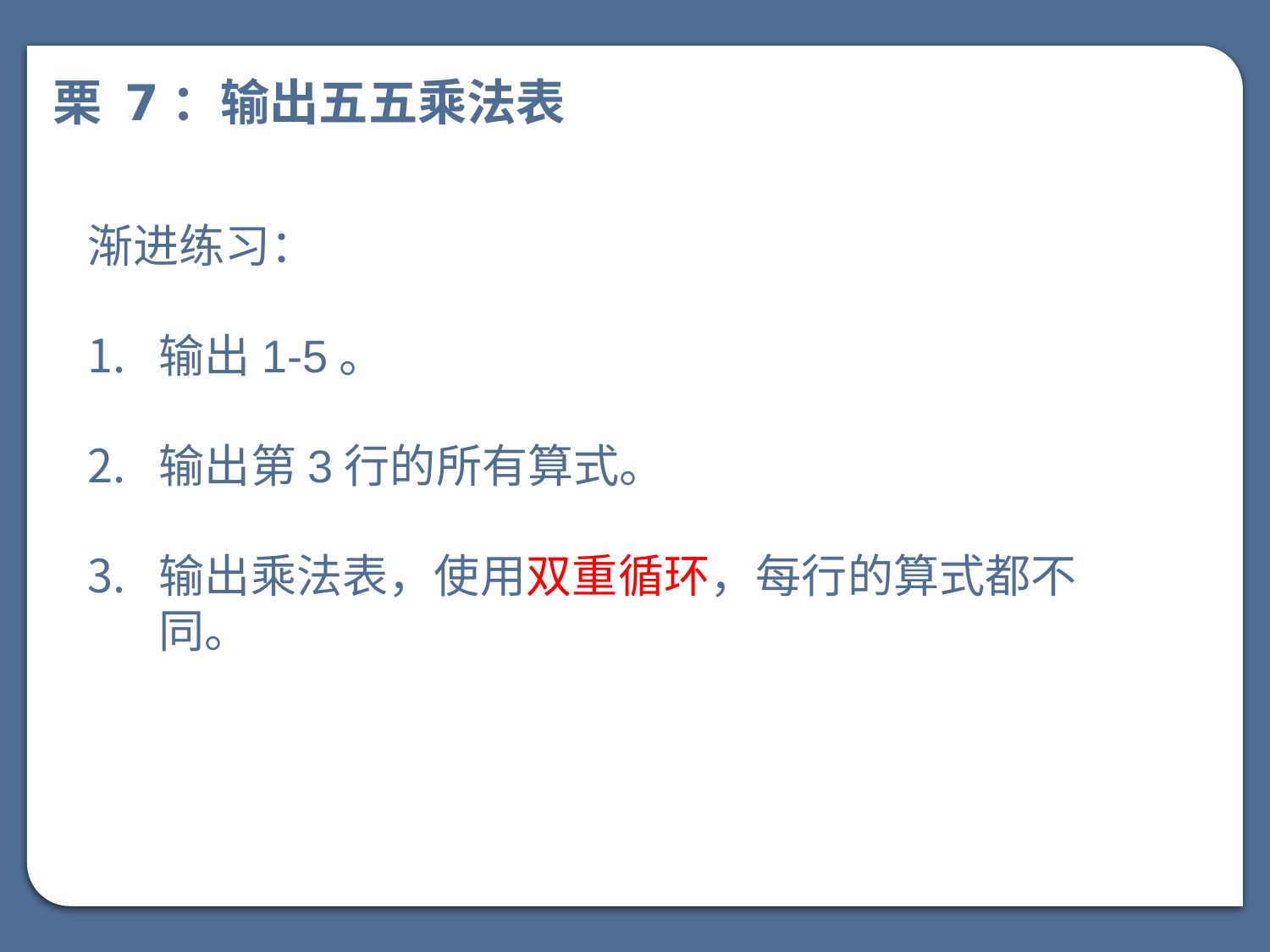

栗 7：输出五五乘法表
渐进练习：

输出1-5。

输出第3行的所有算式。

输出乘法表，使用双重循环，每行的算式都不同。